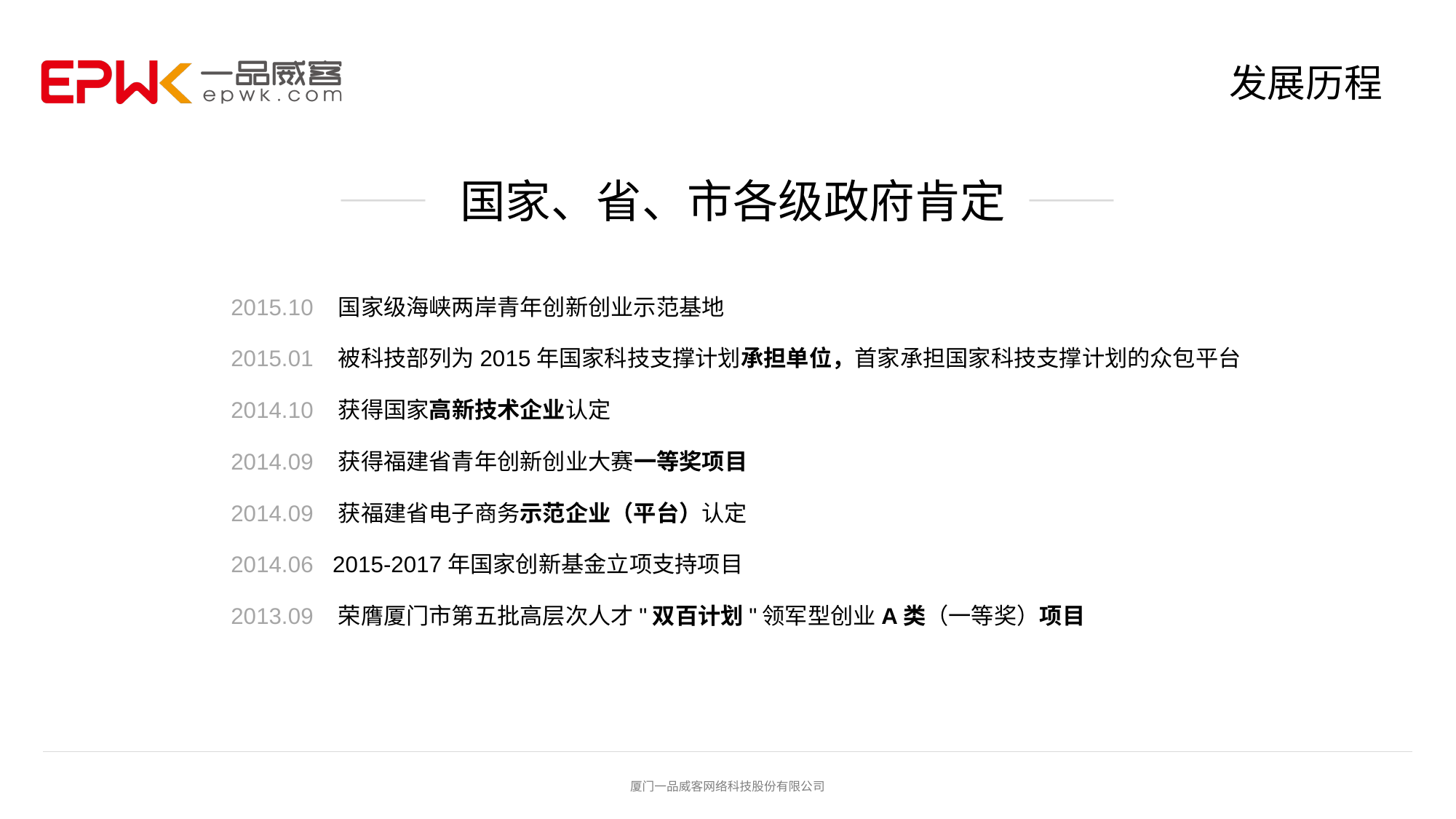

# 发展历程
——  国家、省、市各级政府肯定  ——
2015.10   国家级海峡两岸青年创新创业示范基地
2015.01   被科技部列为2015年国家科技支撑计划承担单位，首家承担国家科技支撑计划的众包平台
2014.10   获得国家高新技术企业认定
2014.09   获得福建省青年创新创业大赛一等奖项目
2014.09   获福建省电子商务示范企业（平台）认定
2014.06   2015-2017年国家创新基金立项支持项目
2013.09   荣膺厦门市第五批高层次人才"双百计划"领军型创业A类（一等奖）项目
6